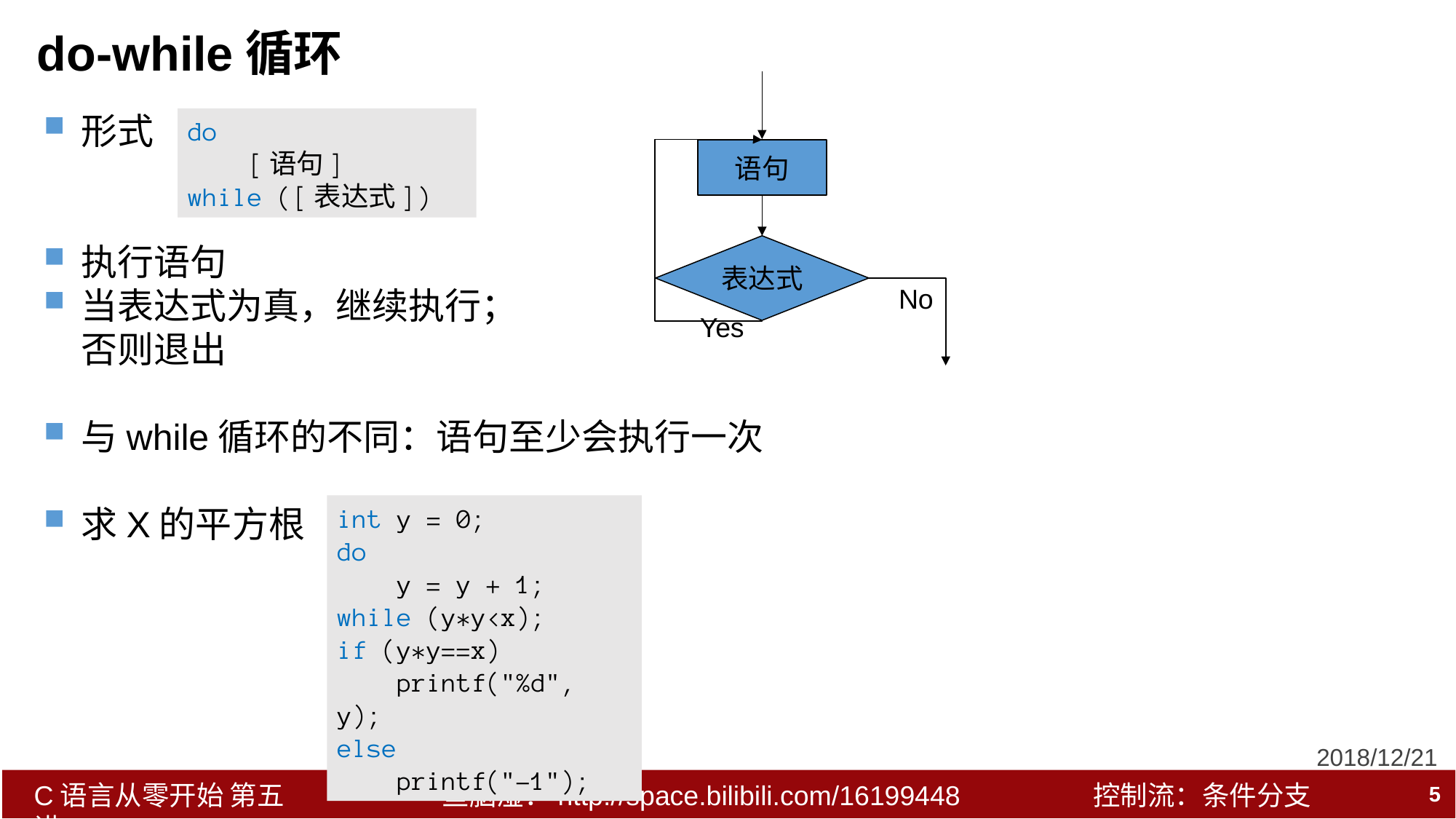

# do-while循环
语句
表达式
No
Yes
形式

执行语句
当表达式为真，继续执行；
否则退出

与while循环的不同：语句至少会执行一次

求X的平方根
do
    [语句]
while ([表达式])
int y = 0;
do
    y = y + 1;
while (y*y<x);
if (y*y==x)
    printf("%d", y);
else
    printf("-1");
2018/12/21
5